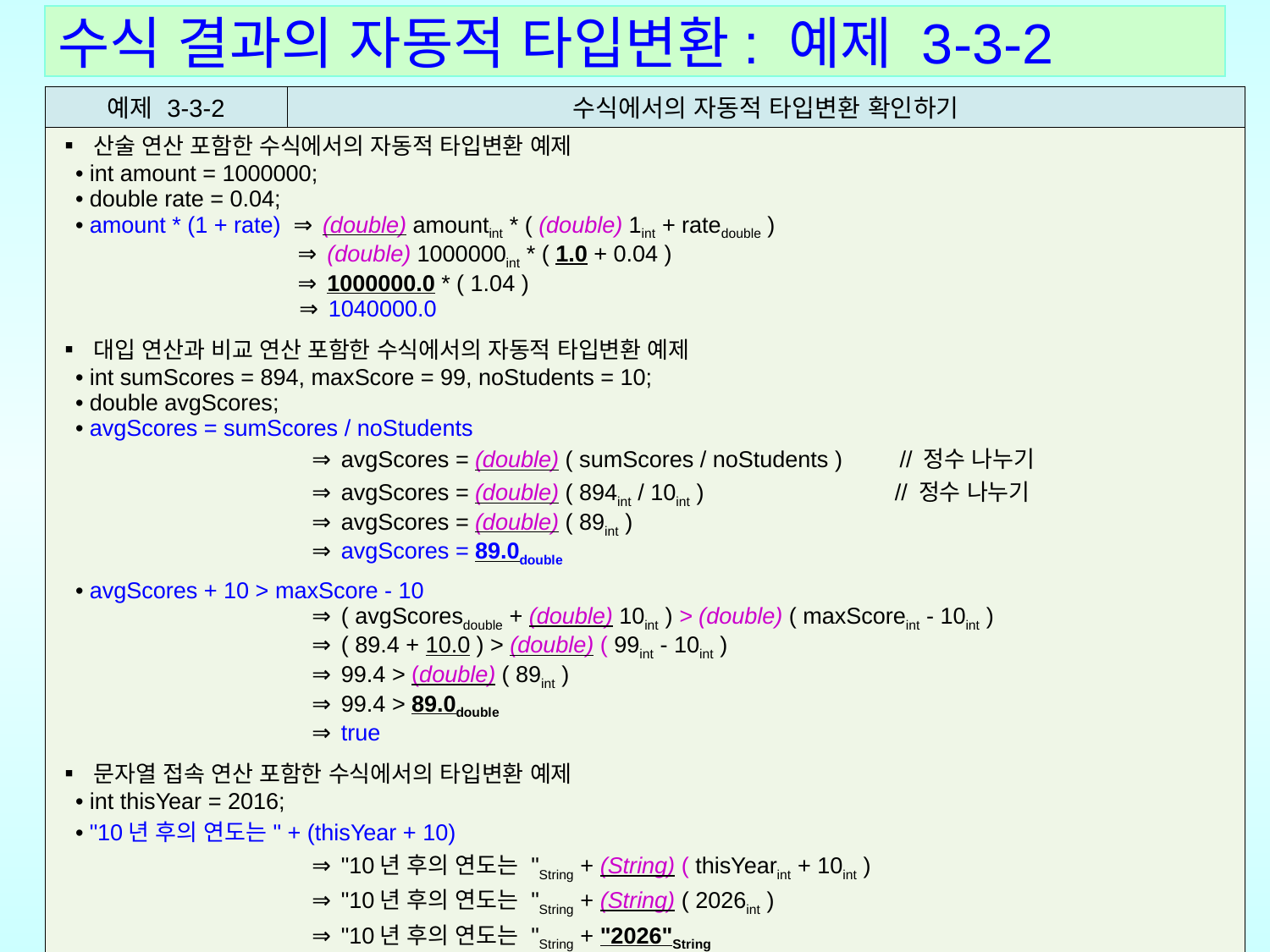

수식 결과의 자동적 타입변환: 예제 3-3-2
| 예제 3-3-2 | 수식에서의 자동적 타입변환 확인하기 |
| --- | --- |
| ▪ 산술 연산 포함한 수식에서의 자동적 타입변환 예제 • int amount = 1000000; • double rate = 0.04; • amount \* (1 + rate) ⇒ (double) amountint \* ( (double) 1int + ratedouble ) ⇒ (double) 1000000int \* ( 1.0 + 0.04 ) ⇒ 1000000.0 \* ( 1.04 ) ⇒ 1040000.0 ▪ 대입 연산과 비교 연산 포함한 수식에서의 자동적 타입변환 예제 • int sumScores = 894, maxScore = 99, noStudents = 10; • double avgScores; • avgScores = sumScores / noStudents ⇒ avgScores = (double) ( sumScores / noStudents ) // 정수 나누기 ⇒ avgScores = (double) ( 894int / 10int ) // 정수 나누기 ⇒ avgScores = (double) ( 89int ) ⇒ avgScores = 89.0double • avgScores + 10 > maxScore - 10 ⇒ ( avgScoresdouble + (double) 10int ) > (double) ( maxScoreint - 10int ) ⇒ ( 89.4 + 10.0 ) > (double) ( 99int - 10int ) ⇒ 99.4 > (double) ( 89int ) ⇒ 99.4 > 89.0double ⇒ true ▪ 문자열 접속 연산 포함한 수식에서의 타입변환 예제 • int thisYear = 2016; • "10년 후의 연도는" + (thisYear + 10) ⇒ "10년 후의 연도는 "String + (String) ( thisYearint + 10int ) ⇒ "10년 후의 연도는 "String + (String) ( 2026int ) ⇒ "10년 후의 연도는 "String + "2026"String ⇒ "10년 후의 연도는 2026"String |  |